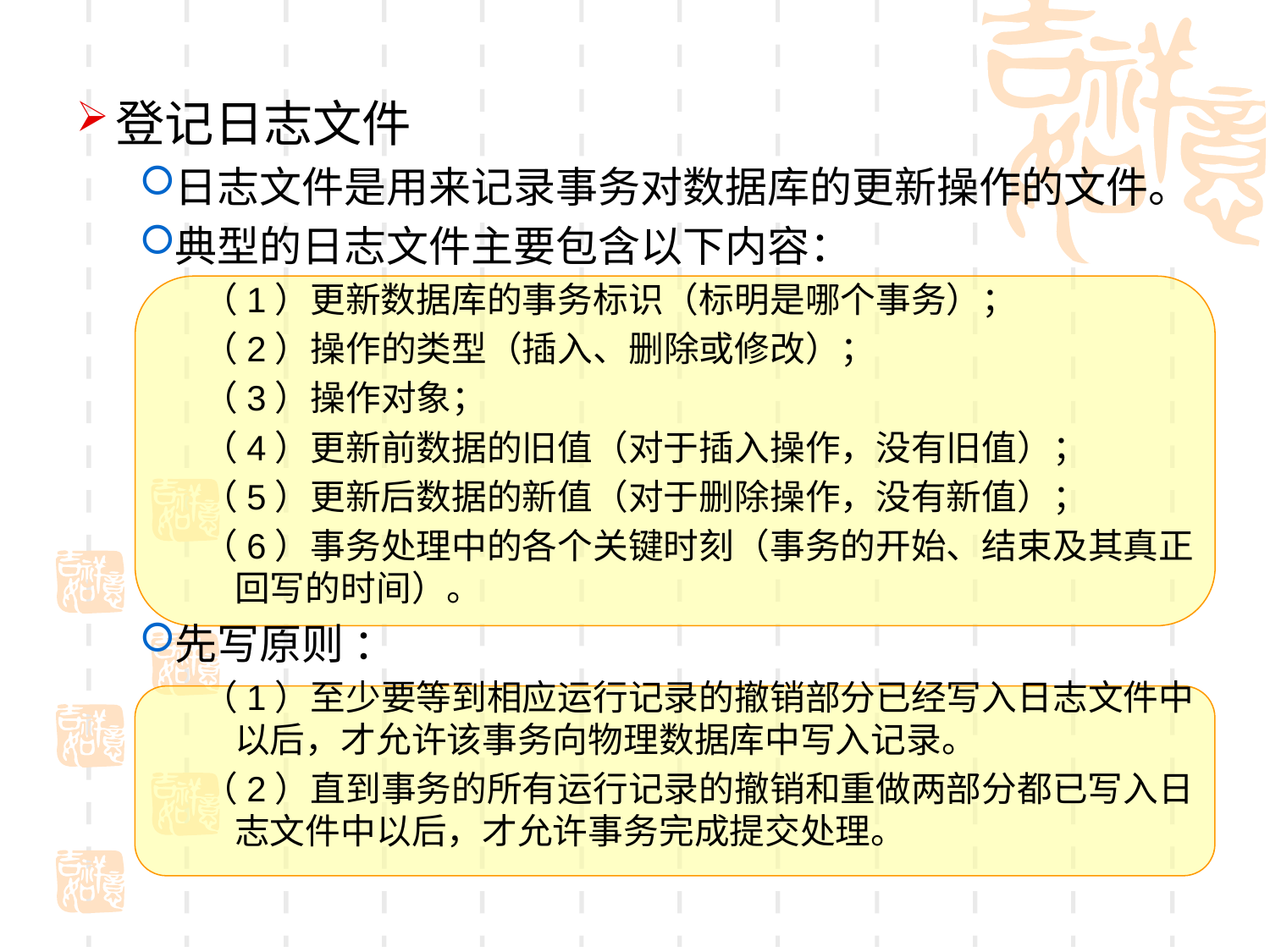

登记日志文件
日志文件是用来记录事务对数据库的更新操作的文件。
典型的日志文件主要包含以下内容：
（1）更新数据库的事务标识（标明是哪个事务）；
（2）操作的类型（插入、删除或修改）；
（3）操作对象；
（4）更新前数据的旧值（对于插入操作，没有旧值）；
（5）更新后数据的新值（对于删除操作，没有新值）；
（6）事务处理中的各个关键时刻（事务的开始、结束及其真正回写的时间）。
先写原则 ：
（1）至少要等到相应运行记录的撤销部分已经写入日志文件中以后，才允许该事务向物理数据库中写入记录。
（2）直到事务的所有运行记录的撤销和重做两部分都已写入日志文件中以后，才允许事务完成提交处理。